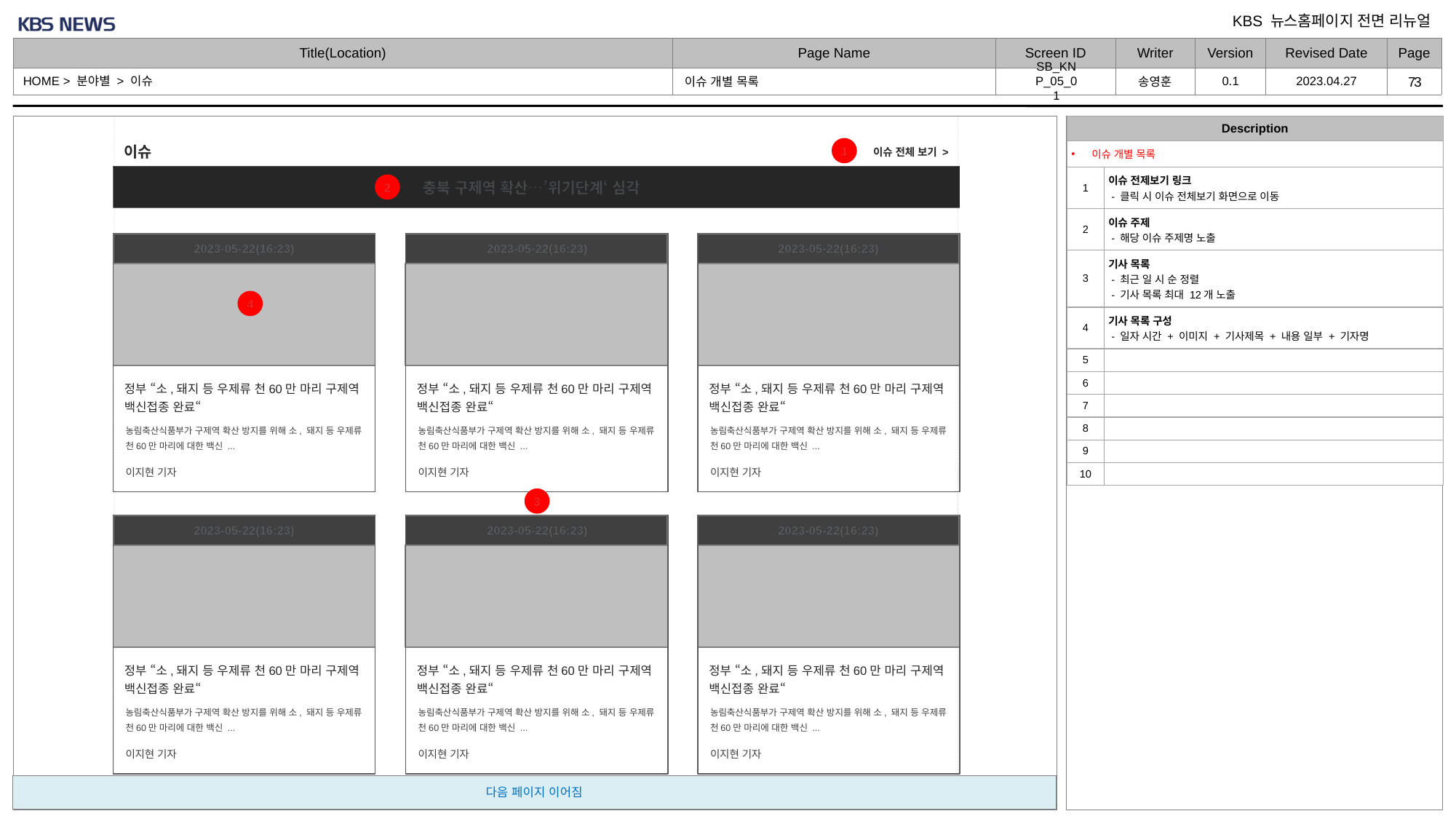

2023.04.27
0.1
HOME > 분야별 > 이슈
SB_KNP_05_01
# 이슈 개별 목록
| Description |  |
| --- | --- |
| 이슈 개별 목록 |  |
| 1 | 이슈 전제보기 링크 - 클릭 시 이슈 전체보기 화면으로 이동 |
| 2 | 이슈 주제 - 해당 이슈 주제명 노출 |
| 3 | 기사 목록 - 최근 일 시 순 정렬 - 기사 목록 최대 12개 노출 |
| 4 | 기사 목록 구성 - 일자 시간 + 이미지 + 기사제목 + 내용 일부 + 기자명 |
| 5 |  |
| 6 |  |
| 7 |  |
| 8 |  |
| 9 |  |
| 10 |  |
이슈
이슈 전체 보기 >
1

충북 구제역 확산…’위기단계‘ 심각
전체
2

2023-05-22(16:23)
2023-05-22(16:23)
2023-05-22(16:23)

정부 “소,돼지 등 우제류 천60만 마리 구제역 백신접종 완료“
정부 “소,돼지 등 우제류 천60만 마리 구제역 백신접종 완료“
정부 “소,돼지 등 우제류 천60만 마리 구제역 백신접종 완료“
농림축산식품부가 구제역 확산 방지를 위해 소, 돼지 등 우제류 천60만 마리에 대한 백신 ...
농림축산식품부가 구제역 확산 방지를 위해 소, 돼지 등 우제류 천60만 마리에 대한 백신 ...
농림축산식품부가 구제역 확산 방지를 위해 소, 돼지 등 우제류 천60만 마리에 대한 백신 ...
이지현 기자
이지현 기자
이지현 기자
4
3

2023-05-22(16:23)
2023-05-22(16:23)
2023-05-22(16:23)

정부 “소,돼지 등 우제류 천60만 마리 구제역 백신접종 완료“
정부 “소,돼지 등 우제류 천60만 마리 구제역 백신접종 완료“
정부 “소,돼지 등 우제류 천60만 마리 구제역 백신접종 완료“
농림축산식품부가 구제역 확산 방지를 위해 소, 돼지 등 우제류 천60만 마리에 대한 백신 ...
농림축산식품부가 구제역 확산 방지를 위해 소, 돼지 등 우제류 천60만 마리에 대한 백신 ...
농림축산식품부가 구제역 확산 방지를 위해 소, 돼지 등 우제류 천60만 마리에 대한 백신 ...
이지현 기자
이지현 기자
이지현 기자